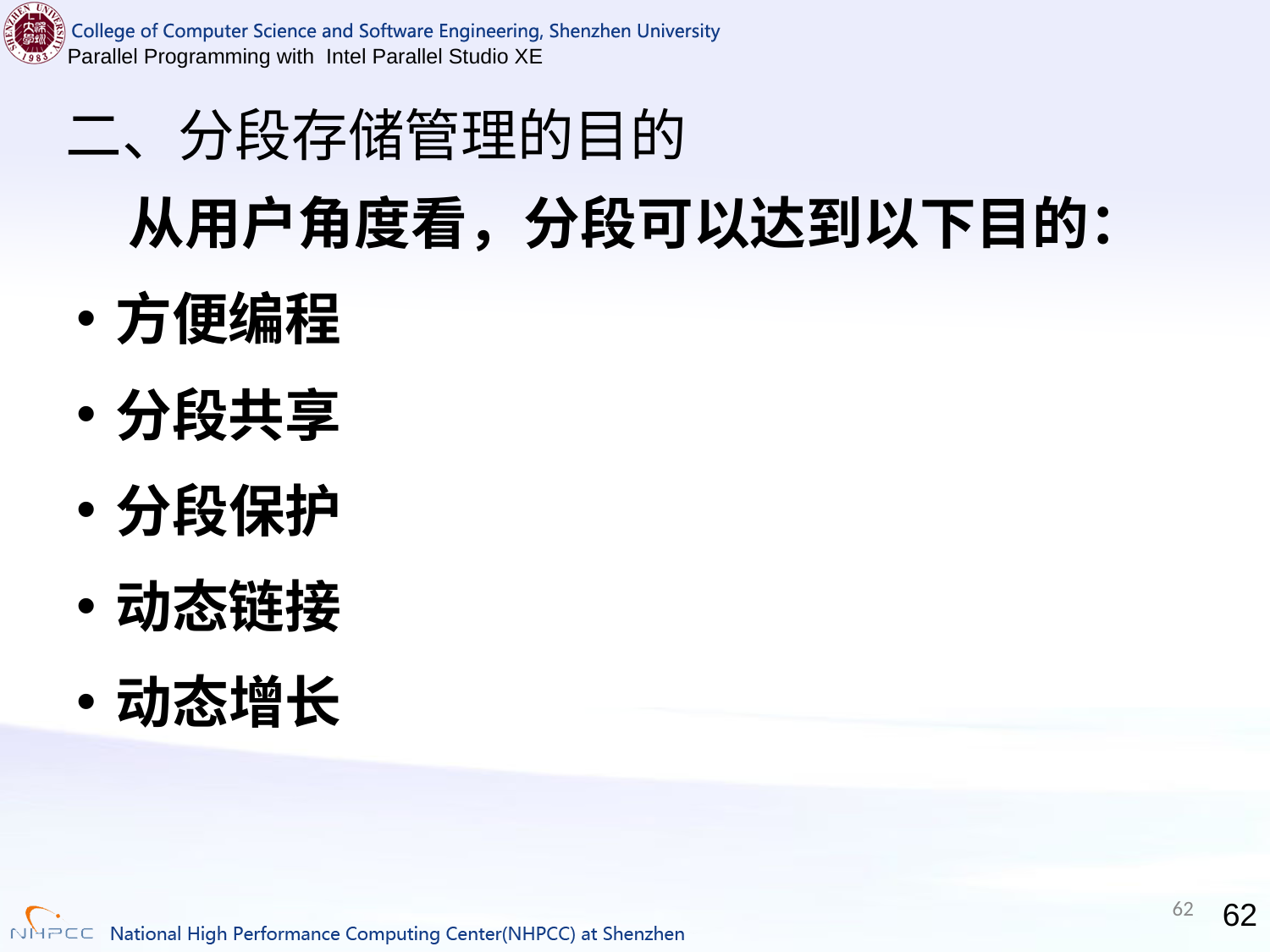

# 二、分段存储管理的目的
   从用户角度看，分段可以达到以下目的：
方便编程
分段共享
分段保护
动态链接
动态增长
62
62